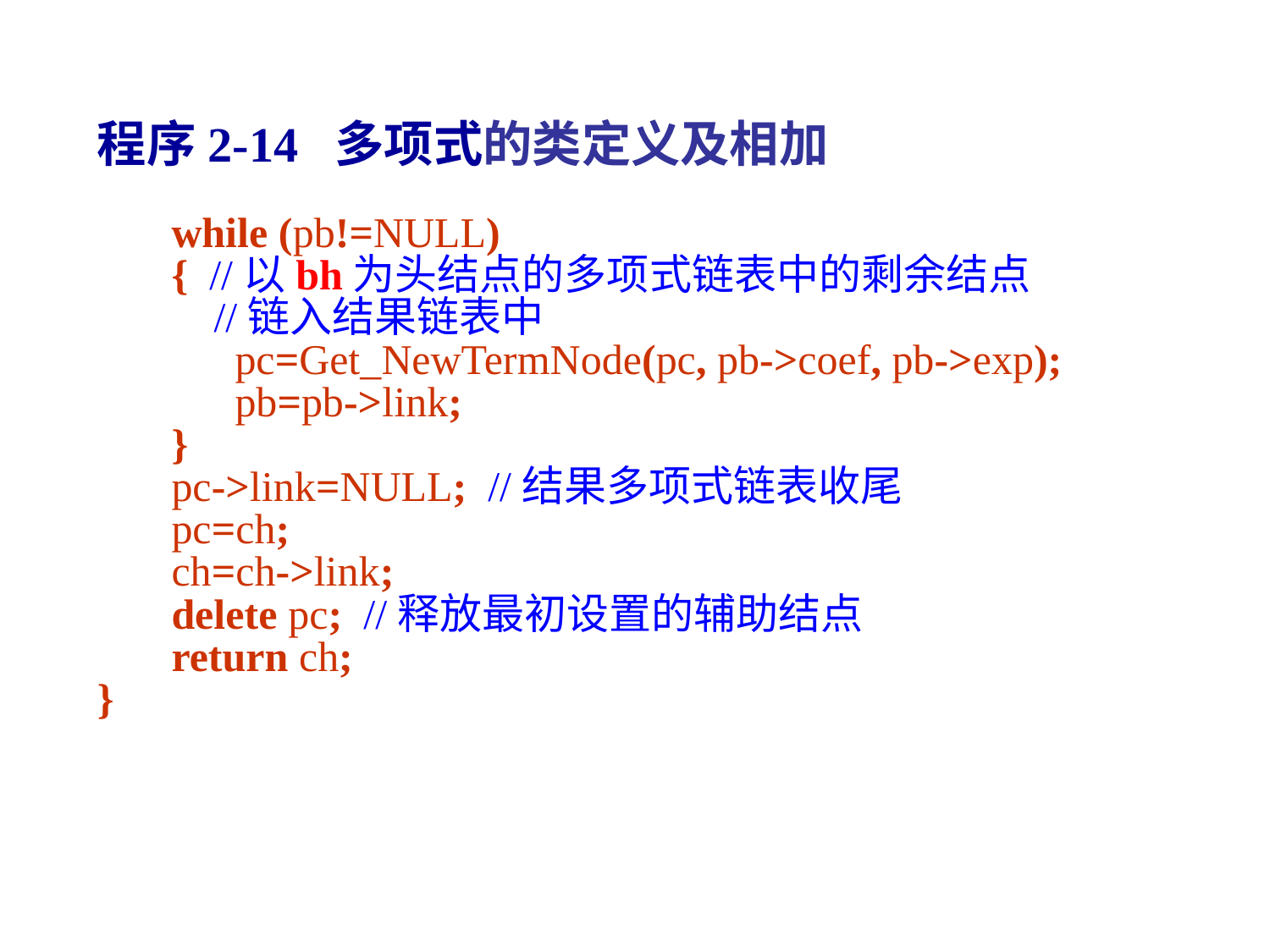

程序2-14  多项式的类定义及相加

       while (pb!=NULL)
       {  //以bh为头结点的多项式链表中的剩余结点
           //链入结果链表中
	 pc=Get_NewTermNode(pc, pb->coef, pb->exp);
	 pb=pb->link;
       }
       pc->link=NULL;  //结果多项式链表收尾
       pc=ch;
       ch=ch->link;
       delete pc;  //释放最初设置的辅助结点
       return ch;
}

130